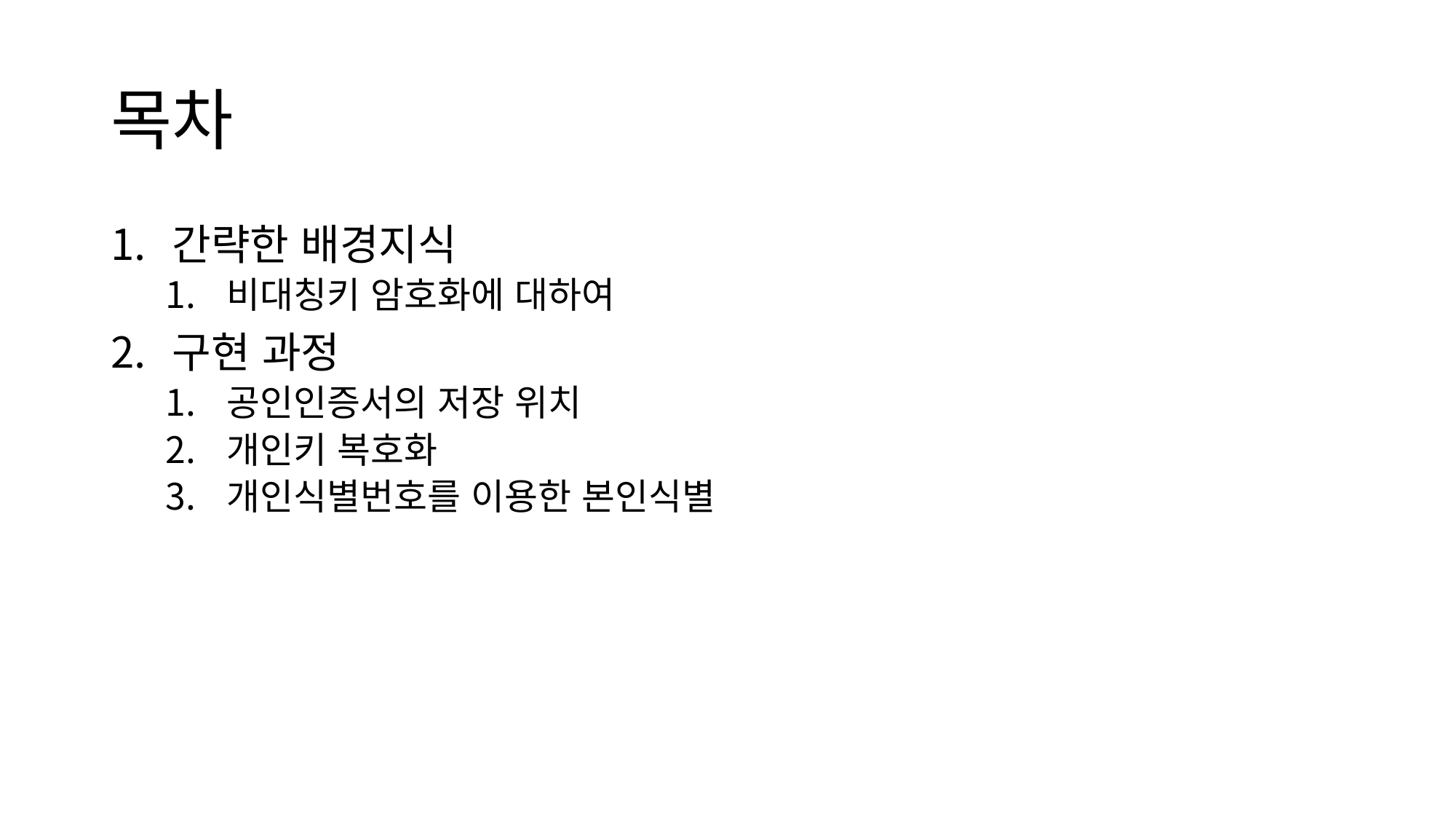

# 목차
간략한 배경지식
비대칭키 암호화에 대하여
구현 과정
공인인증서의 저장 위치
개인키 복호화
개인식별번호를 이용한 본인식별